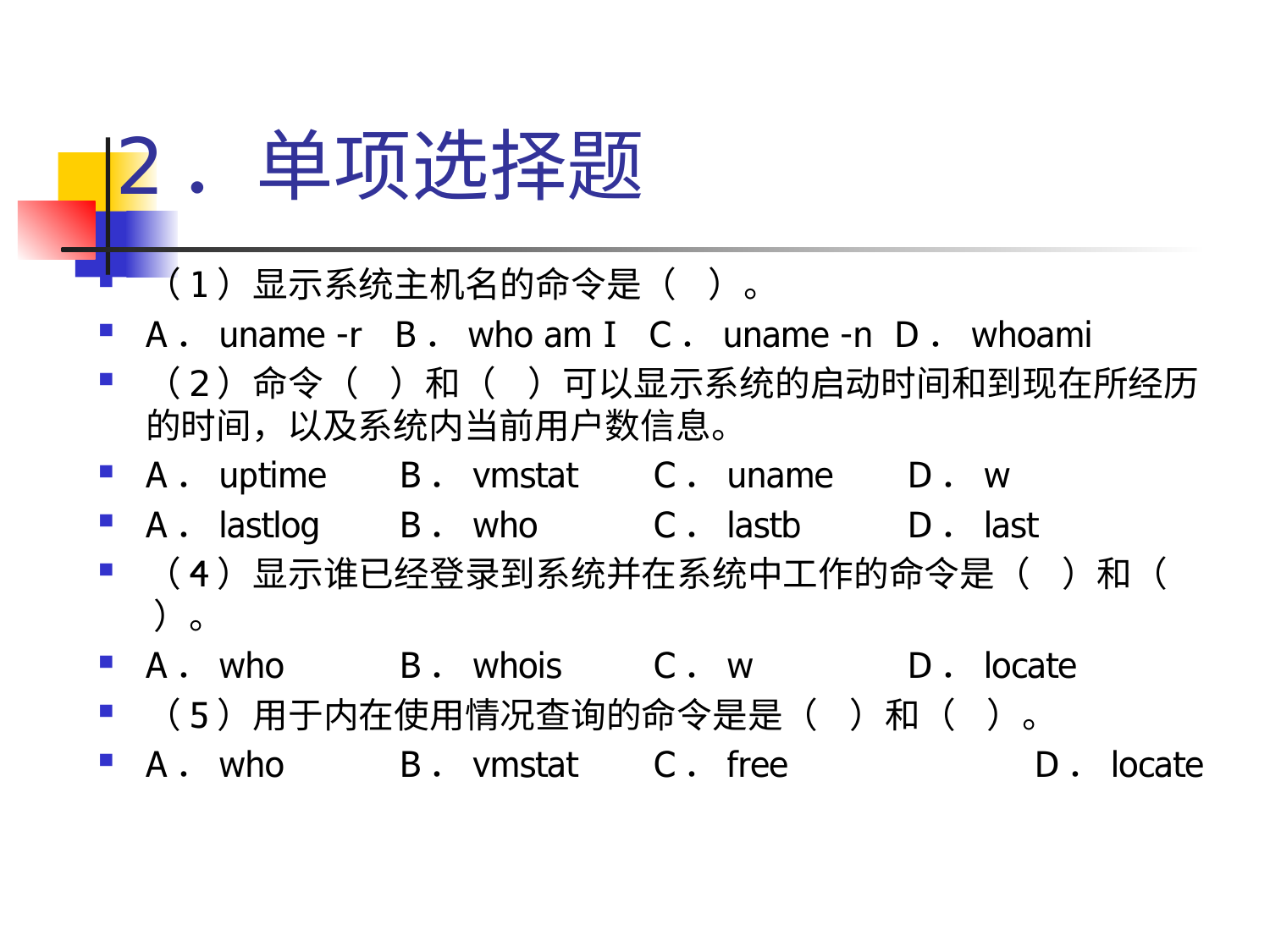

# 2．单项选择题
（1）显示系统主机名的命令是（    ）。
A．uname -r   B．who am I   C．uname -n  D．whoami
（2）命令（    ）和（    ）可以显示系统的启动时间和到现在所经历的时间，以及系统内当前用户数信息。
A．uptime 	B．vmstat 	C．uname 	D．w
A．lastlog 	B．who 	C．lastb 	D．last
（4）显示谁已经登录到系统并在系统中工作的命令是（    ）和（    ）。
A．who	B．whois	C．w		D．locate
（5）用于内在使用情况查询的命令是是（    ）和（    ）。
A．who	B．vmstat	C．free		D．locate